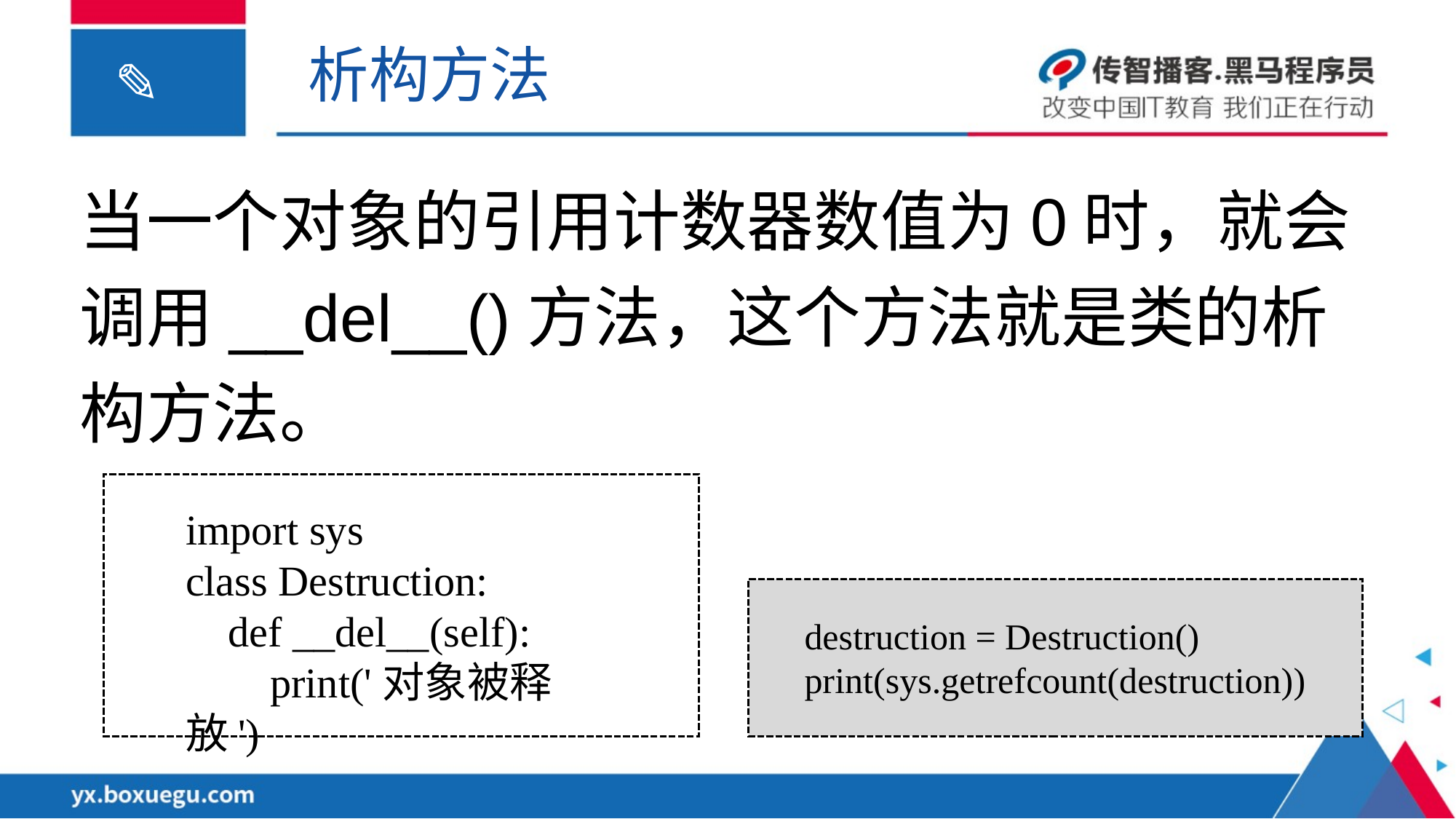

析构方法
当一个对象的引用计数器数值为0时，就会调用__del__()方法，这个方法就是类的析构方法。

import sys
class Destruction:
    def __del__(self):
        print('对象被释放')

destruction = Destruction()
print(sys.getrefcount(destruction))